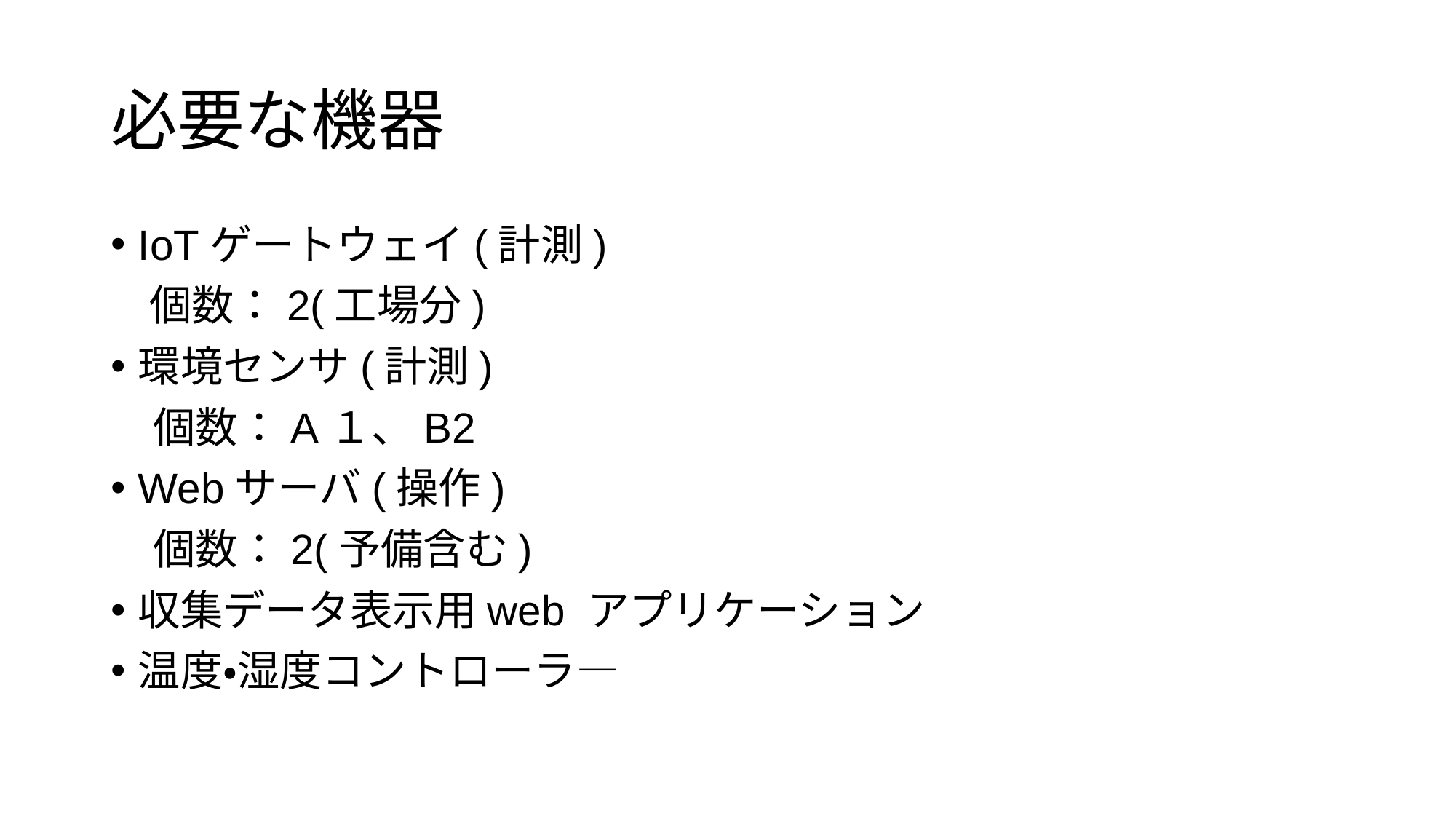

# 必要な機器
IoTゲートウェイ(計測)
   個数：2(工場分)
環境センサ(計測)
　個数：A１、B2
Webサーバ(操作)
　個数：2(予備含む)
収集データ表示用web アプリケーション
温度・湿度コントローラ―